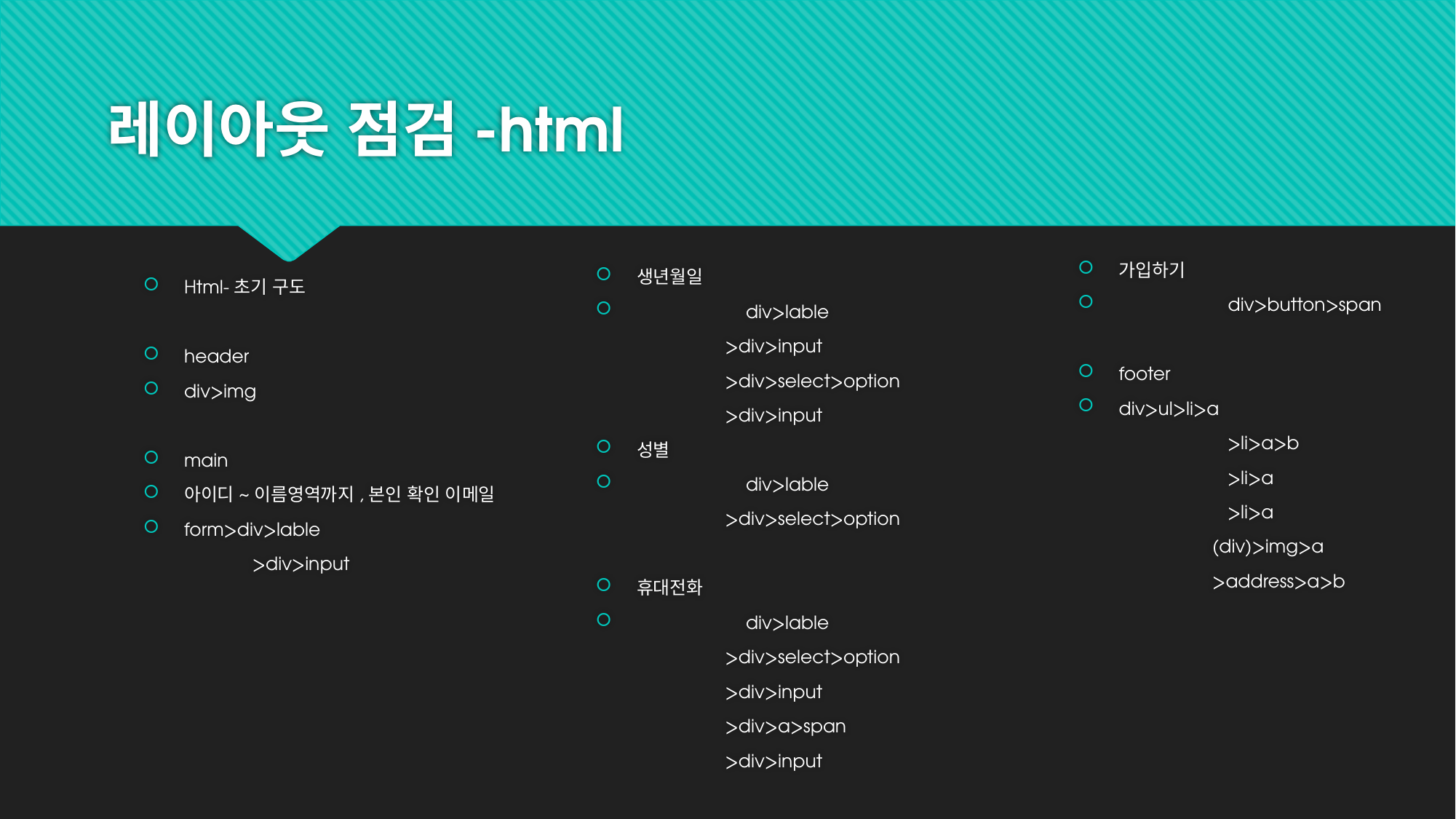

# 레이아웃 점검-html
가입하기
	div>button>span

footer
div>ul>li>a
	        >li>a>b
	        >li>a
	        >li>a
	     (div)>img>a
	     >address>a>b
Html-초기 구도

header
div>img

main
아이디~이름영역까지,본인 확인 이메일
form>div>lable
	>div>input

생년월일
	div>lable
	    >div>input
	    >div>select>option
	    >div>input
성별
	div>lable
	    >div>select>option

휴대전화
	div>lable
	    >div>select>option
	    >div>input
	    >div>a>span
	    >div>input